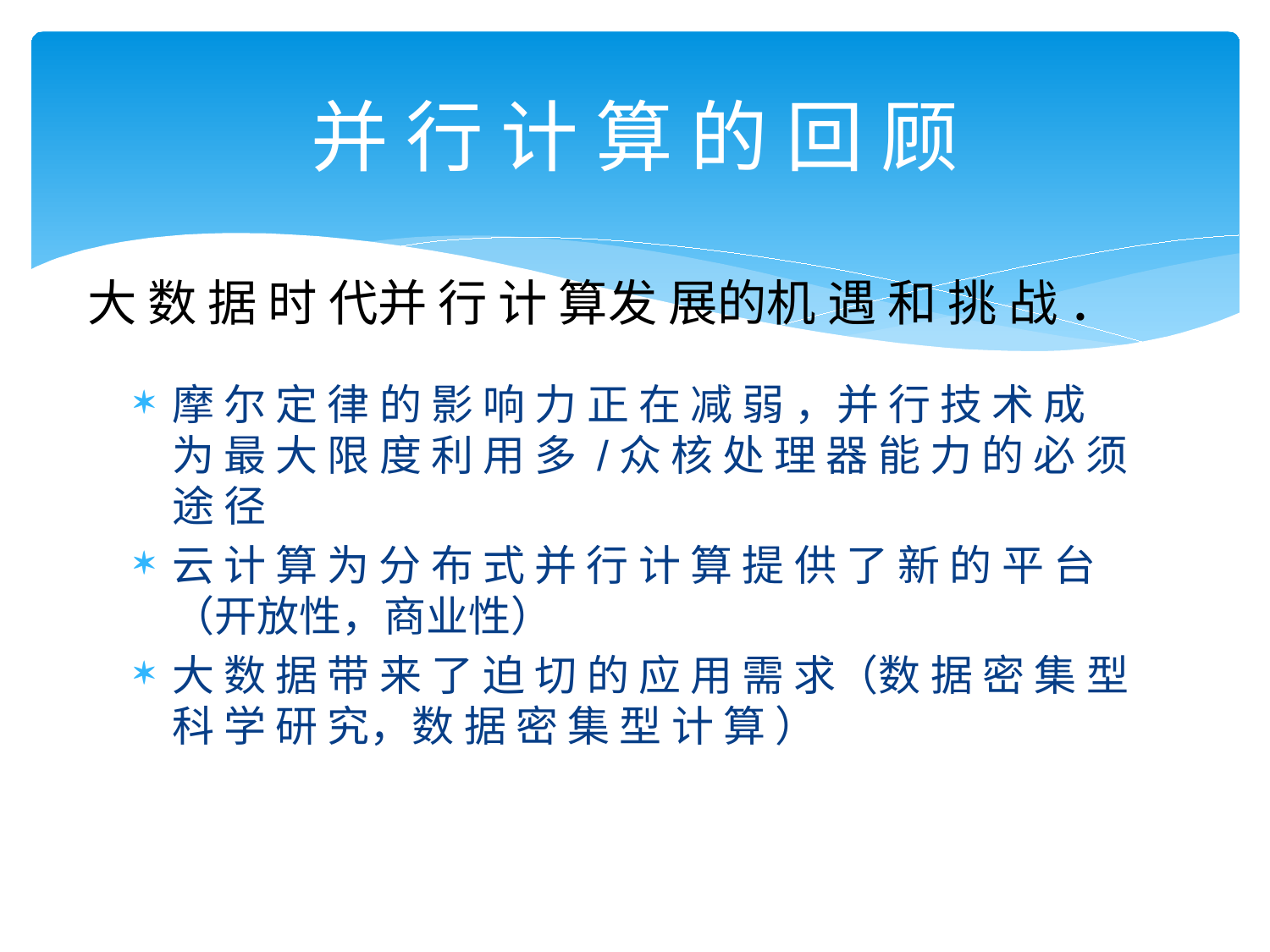

# 并 行 计 算 的 回 顾
大 数 据 时 代并 行 计 算发 展的机 遇 和 挑 战 ．
摩 尔 定 律 的 影 响 力 正 在 减 弱 ，并 行 技 术 成 为 最 大 限 度 利 用 多 /众 核 处 理 器 能 力 的 必 须 途 径
云 计 算 为 分 布 式 并 行 计 算 提 供 了 新 的 平 台（开放性，商业性）
大 数 据 带 来 了 迫 切 的 应 用 需 求（数 据 密 集 型 科 学 研 究，数 据 密 集 型 计 算 ）